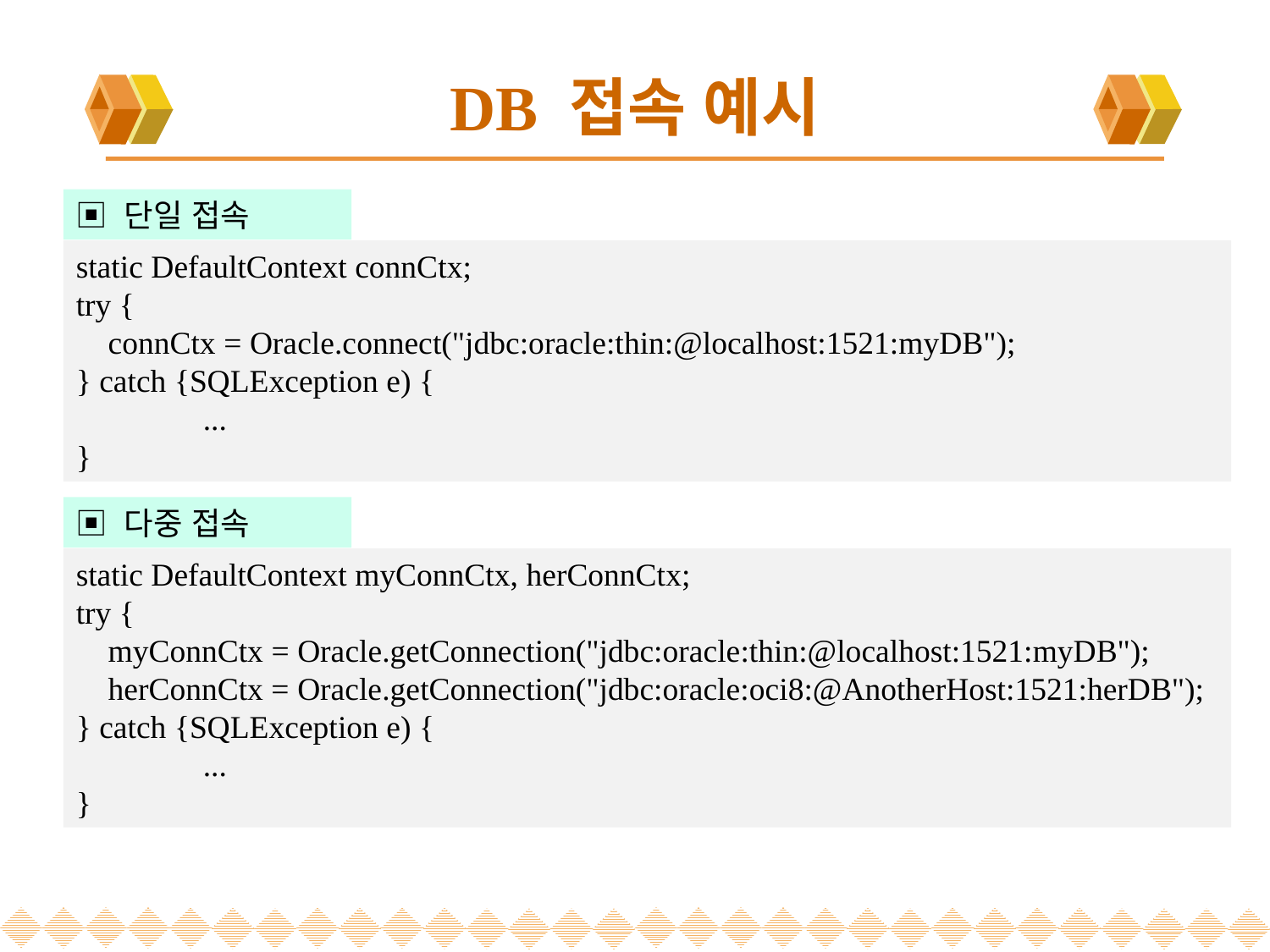

# DB 접속 예시
▣ 단일 접속
static DefaultContext connCtx;
try {
    connCtx = Oracle.connect("jdbc:oracle:thin:@localhost:1521:myDB");
} catch {SQLException e) {
	...
}
▣ 다중 접속
static DefaultContext myConnCtx, herConnCtx;
try {
    myConnCtx = Oracle.getConnection("jdbc:oracle:thin:@localhost:1521:myDB");
    herConnCtx = Oracle.getConnection("jdbc:oracle:oci8:@AnotherHost:1521:herDB");
} catch {SQLException e) {
	...
}